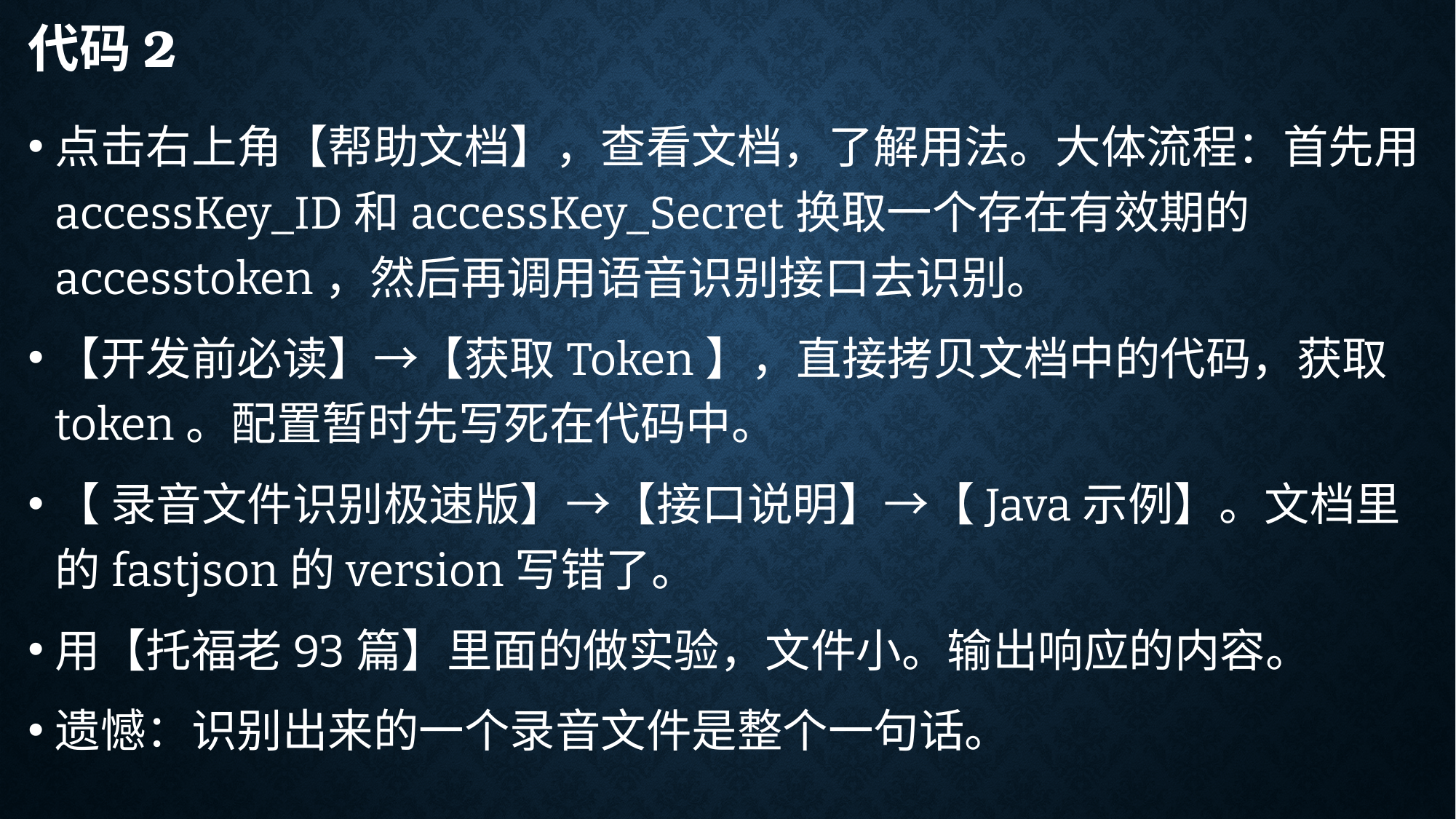

# 代码2
点击右上角【帮助文档】，查看文档，了解用法。大体流程：首先用accessKey_ID和accessKey_Secret换取一个存在有效期的accesstoken，然后再调用语音识别接口去识别。
【开发前必读】→【获取Token】，直接拷贝文档中的代码，获取token。配置暂时先写死在代码中。
【 录音文件识别极速版】→【接口说明】→【Java示例】。文档里的fastjson的version写错了。
用【托福老93篇】里面的做实验，文件小。输出响应的内容。
遗憾：识别出来的一个录音文件是整个一句话。